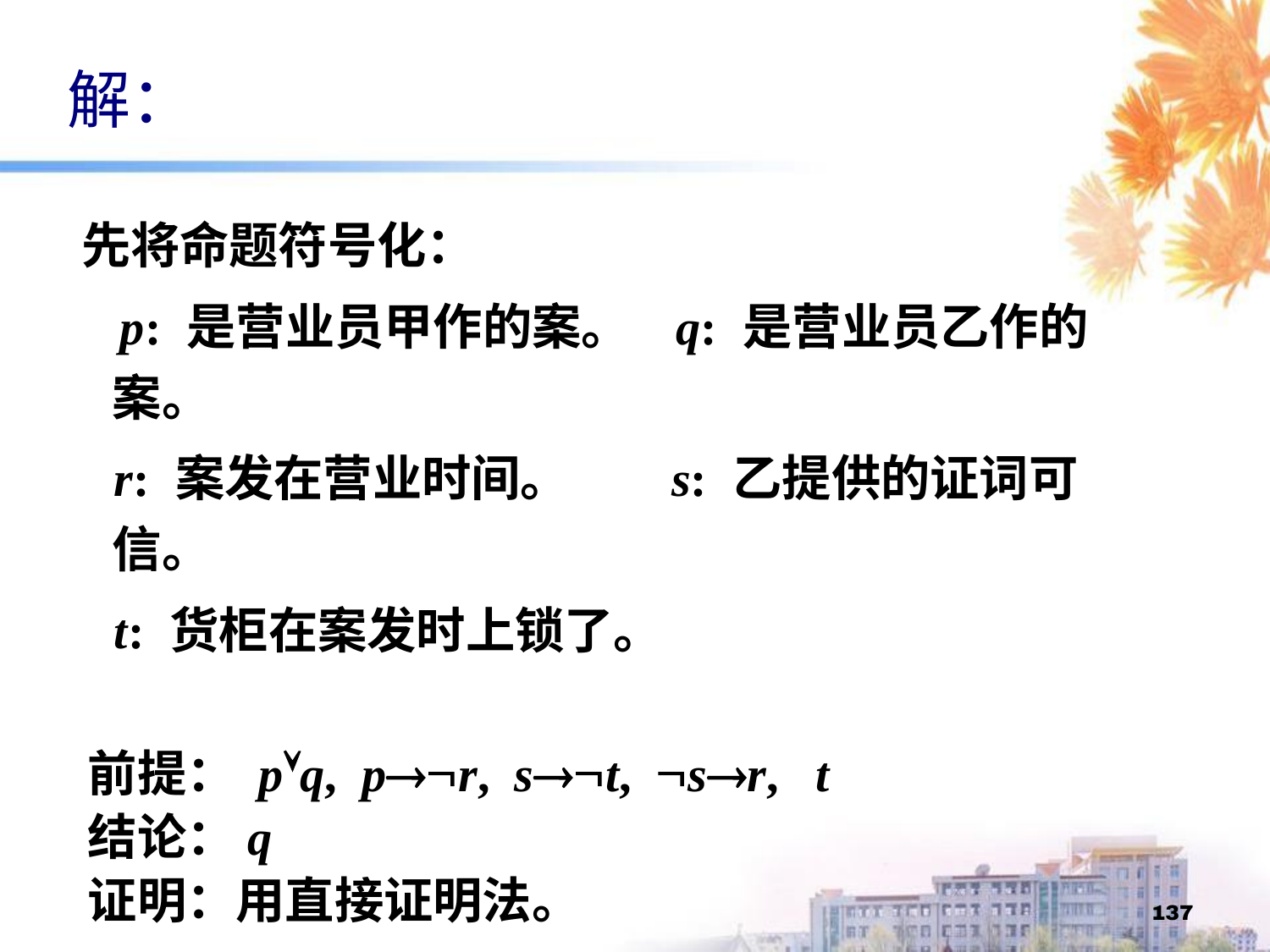

# 解：
 先将命题符号化：
    p: 是营业员甲作的案。   q: 是营业员乙作的案。
    r: 案发在营业时间。        s: 乙提供的证词可信。
    t: 货柜在案发时上锁了。

 前提： p∨q,  p→¬r,  s→¬t,  ¬s→r,   t
 结论：q
 证明：用直接证明法。
137